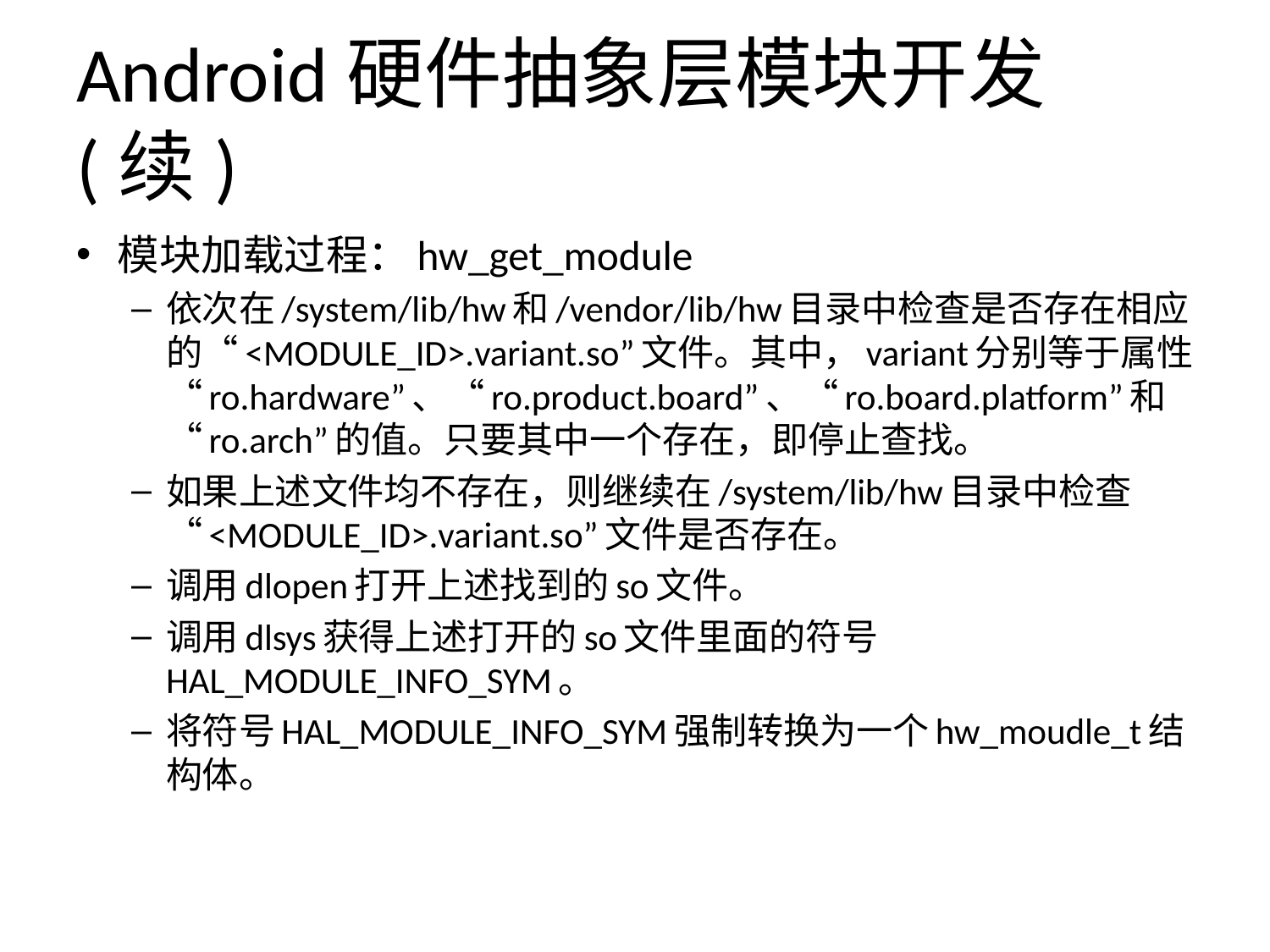

# Android硬件抽象层模块开发(续)
模块加载过程：hw_get_module
依次在/system/lib/hw和/vendor/lib/hw目录中检查是否存在相应的“<MODULE_ID>.variant.so”文件。其中，variant分别等于属性“ro.hardware”、“ro.product.board”、“ro.board.platform”和“ro.arch”的值。只要其中一个存在，即停止查找。
如果上述文件均不存在，则继续在/system/lib/hw目录中检查 “<MODULE_ID>.variant.so”文件是否存在。
调用dlopen打开上述找到的so文件。
调用dlsys获得上述打开的so文件里面的符号HAL_MODULE_INFO_SYM。
将符号HAL_MODULE_INFO_SYM强制转换为一个hw_moudle_t结构体。